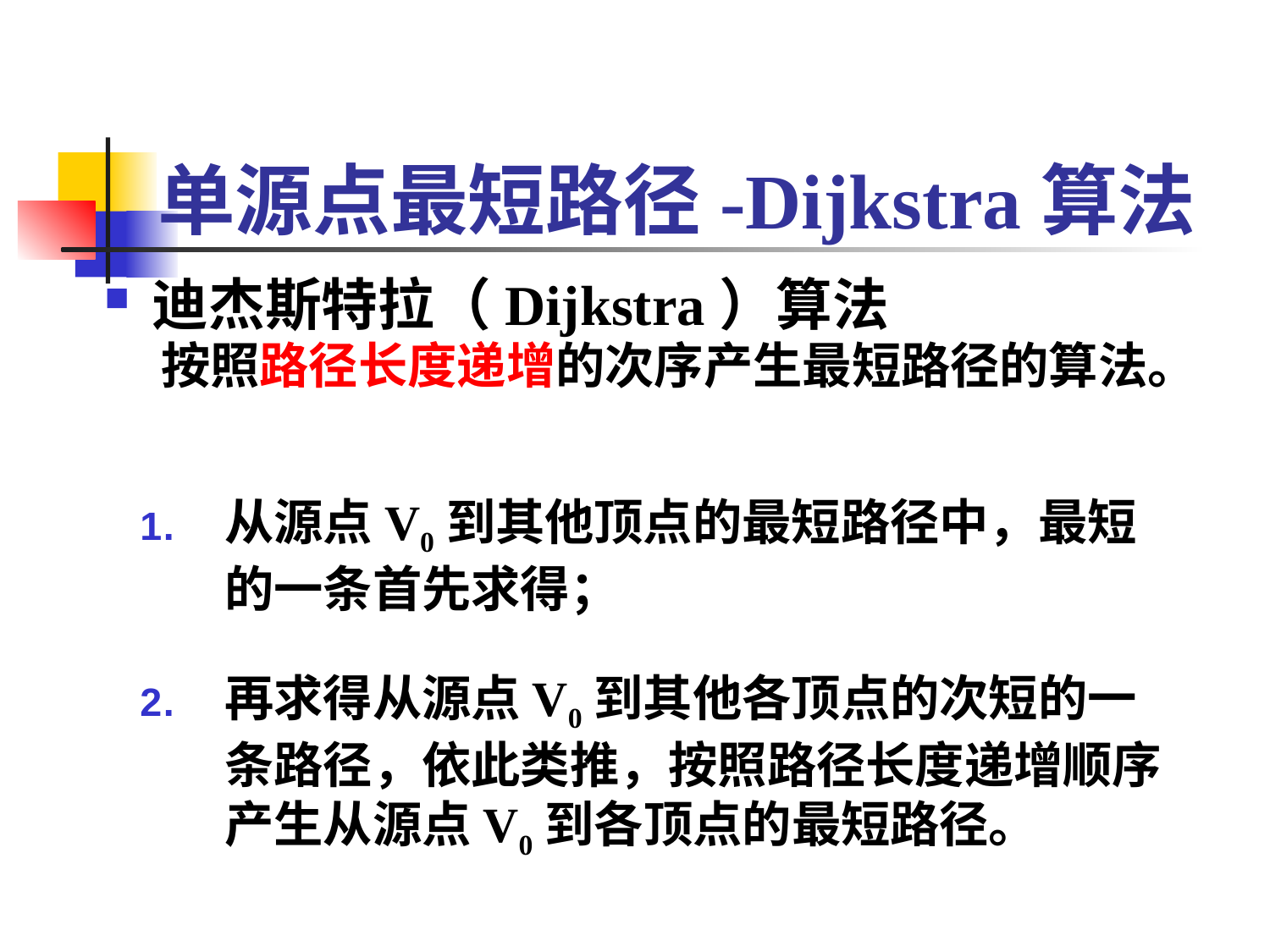

单源点最短路径-Dijkstra算法
迪杰斯特拉（Dijkstra）算法
    按照路径长度递增的次序产生最短路径的算法。

从源点V0到其他顶点的最短路径中，最短的一条首先求得；

再求得从源点V0到其他各顶点的次短的一条路径，依此类推，按照路径长度递增顺序产生从源点V0到各顶点的最短路径。

100